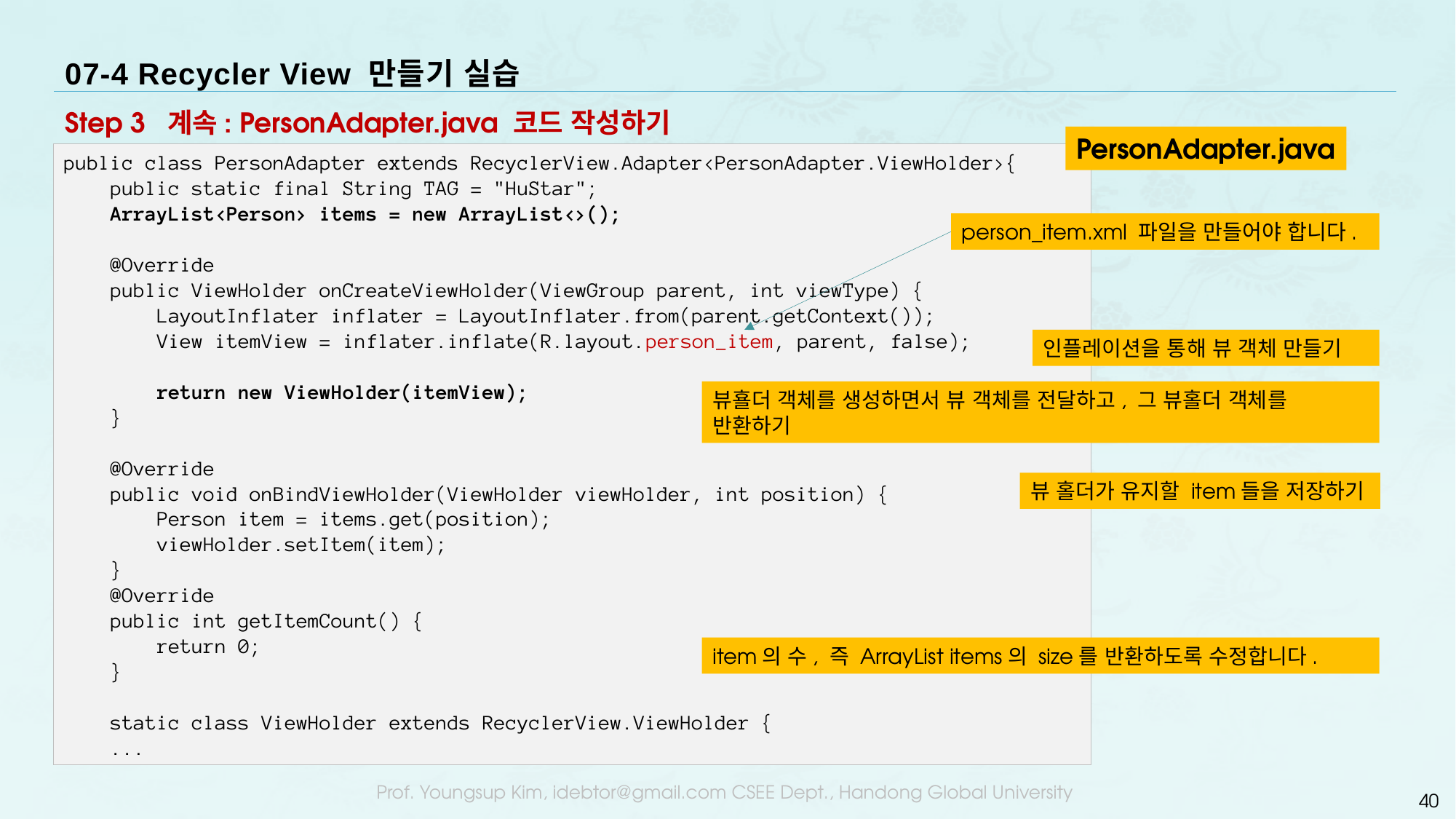

# 07-4 Recycler View 만들기 실습
Step 3  계속: PersonAdapter.java 코드 작성하기

이제 PersonAdapter클래스가 RecylerView.Adapter클래스를 상속하도록 수정합니다.
이 때, RecyclerView.Adapter 뒤에 <PersonAdapter.ViewHolder>를 지정합니다.
PersonAdapter.java
public class PersonAdapter extends RecyclerView.Adapter<PersonAdapter.ViewHolder>{
    public static final String TAG = "HuStar";
    ArrayList<Person> items = new ArrayList<>();

    @Override
    public ViewHolder onCreateViewHolder(ViewGroup parent, int viewType) {
        LayoutInflater inflater = LayoutInflater.from(parent.getContext());
        View itemView = inflater.inflate(R.layout.person_item, parent, false);

        return new ViewHolder(itemView);
    }

    @Override
    public void onBindViewHolder(ViewHolder viewHolder, int position) {
        Person item = items.get(position);
        viewHolder.setItem(item);
    }
    @Override
    public int getItemCount() {
        return 0;
    }

    static class ViewHolder extends RecyclerView.ViewHolder {
    ...
person_item.xml 파일을 만들어야 합니다.
인플레이션을 통해 뷰 객체 만들기
뷰횰더 객체를 생성하면서 뷰 객체를 전달하고, 그 뷰홀더 객체를 반환하기
뷰 홀더가 유지할 item들을 저장하기
item의 수, 즉 ArrayList items의 size를 반환하도록 수정합니다.
40